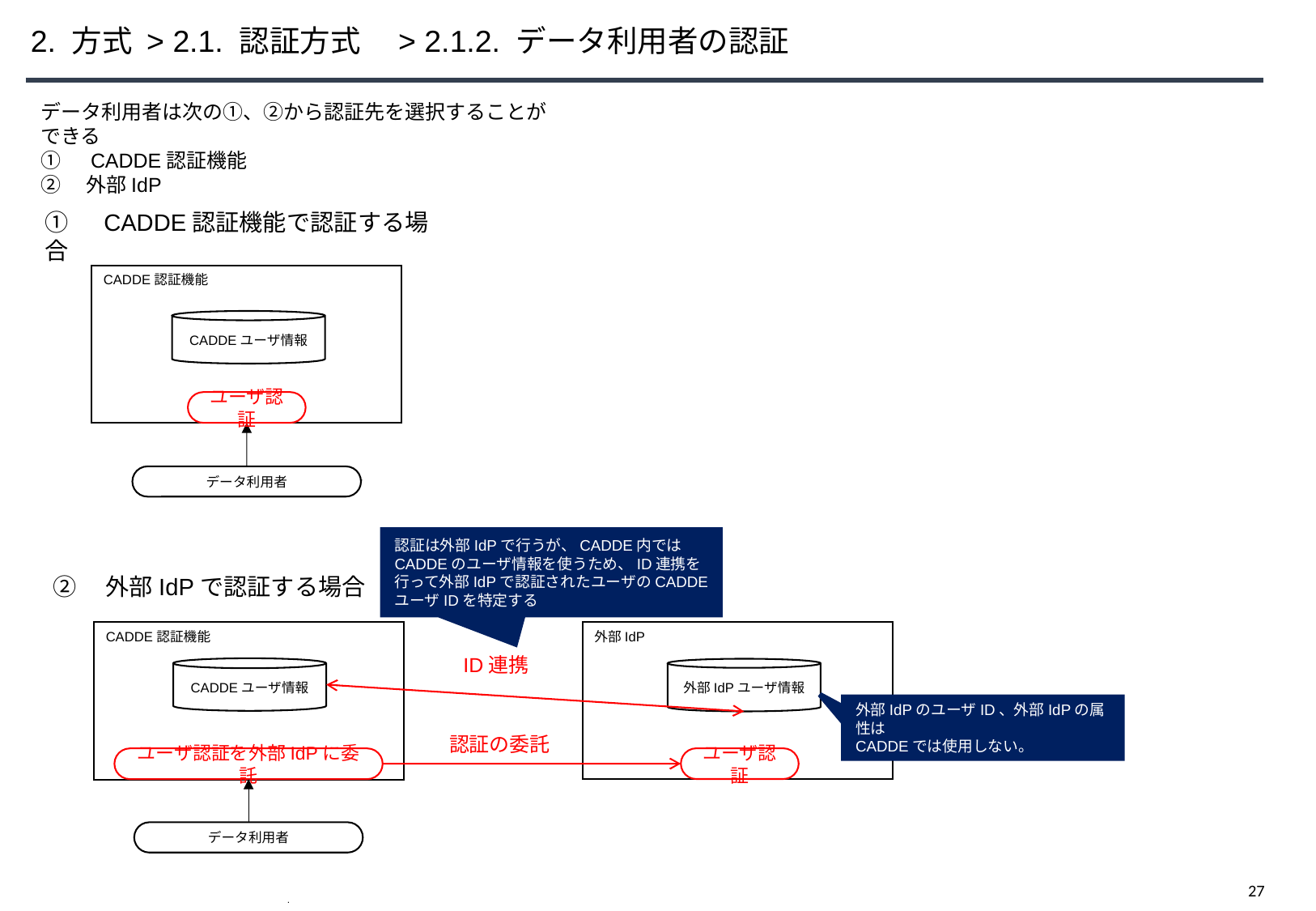

# 2. 方式 > 2.1. 認証方式　> 2.1.2. データ利用者の認証
データ利用者は次の①、②から認証先を選択することができる
①　CADDE認証機能
②　外部IdP
①　CADDE認証機能で認証する場合
CADDE認証機能
CADDEユーザ情報
ユーザ認証
データ利用者
認証は外部IdPで行うが、CADDE内ではCADDEのユーザ情報を使うため、ID連携を行って外部IdPで認証されたユーザのCADDEユーザIDを特定する
②　外部IdPで認証する場合
CADDE認証機能
外部IdP
ID連携
CADDEユーザ情報
外部IdPユーザ情報
外部IdPのユーザID、外部IdPの属性は
CADDEでは使用しない。
認証の委託
ユーザ認証
ユーザ認証を外部IdPに委託
データ利用者